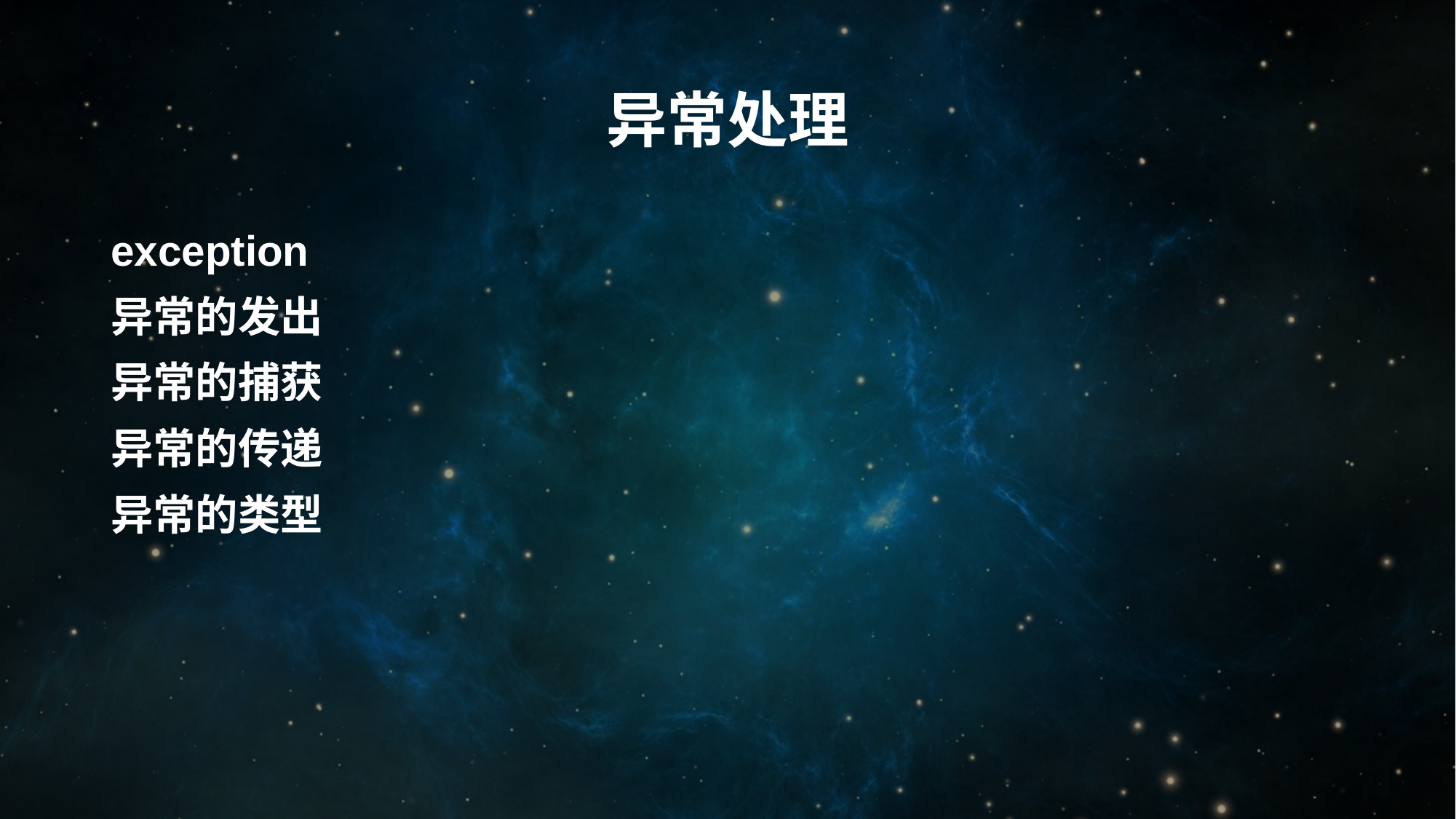

# 异常处理
exception
异常的发出
异常的捕获
异常的传递
异常的类型